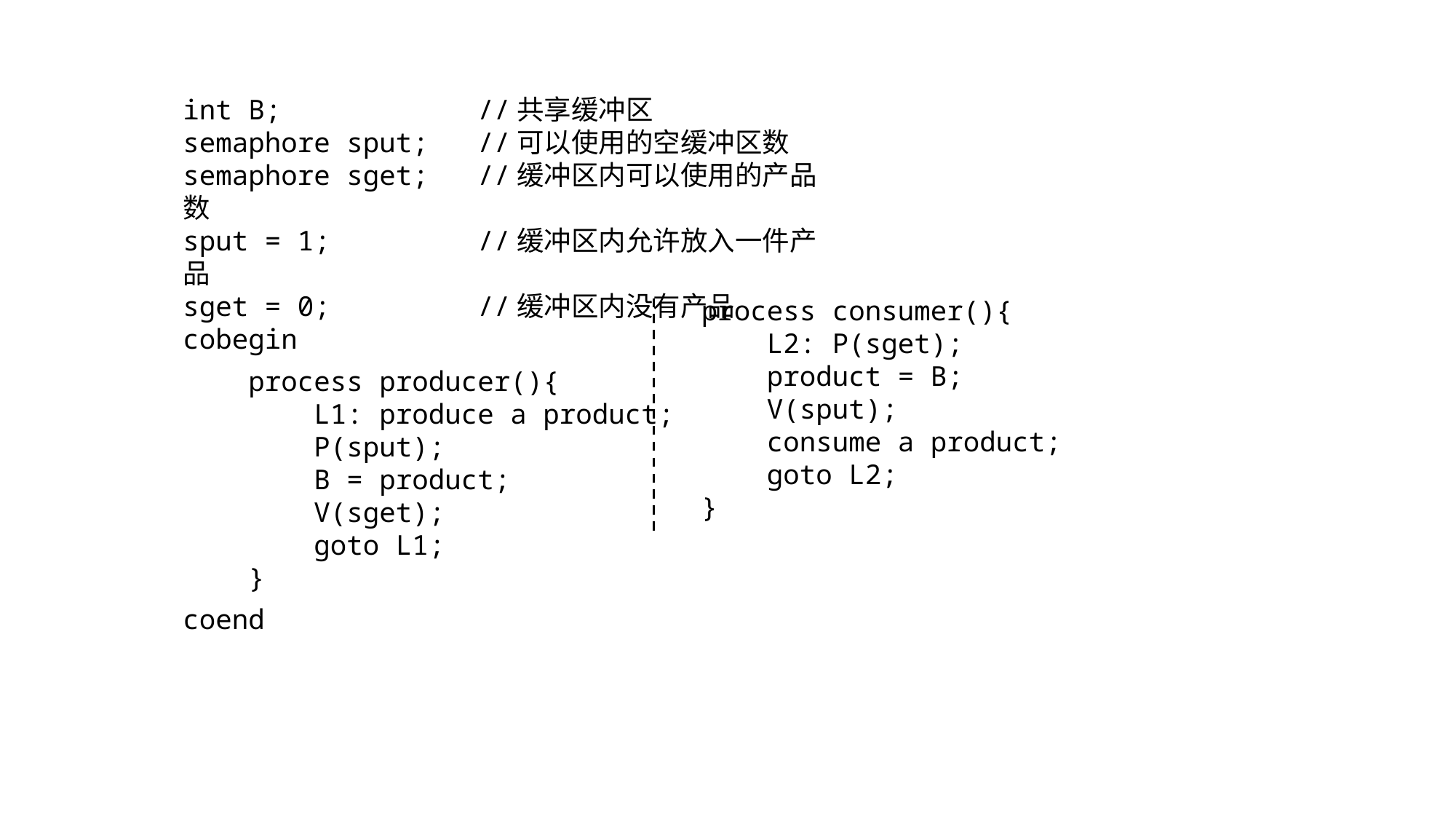

int B;            //共享缓冲区
semaphore sput;   //可以使用的空缓冲区数
semaphore sget;   //缓冲区内可以使用的产品数
sput = 1;         //缓冲区内允许放入一件产品
sget = 0;         //缓冲区内没有产品
cobegin
    process producer(){
        L1: produce a product;
        P(sput);
        B = product;
        V(sget);
        goto L1;
    }
coend
process consumer(){
    L2: P(sget);
    product = B;
    V(sput);
    consume a product;
    goto L2;
}